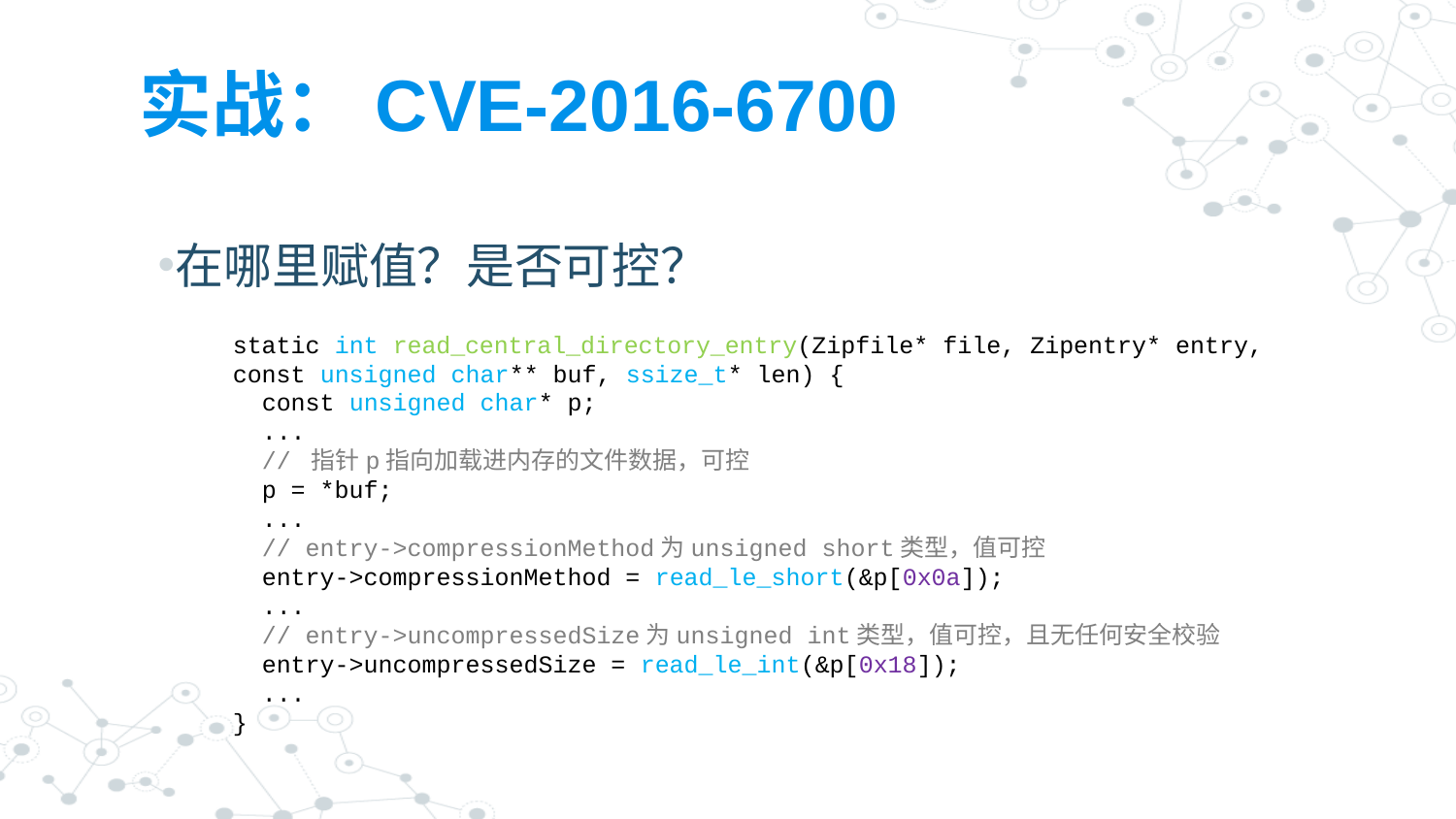

# 实战：CVE-2016-6700
在哪里赋值？是否可控？
static int read_central_directory_entry(Zipfile* file, Zipentry* entry, const unsigned char** buf, ssize_t* len) {
  const unsigned char* p;
  ...
  // 指针p指向加载进内存的文件数据，可控
  p = *buf;
  ...
  // entry->compressionMethod为unsigned short类型，值可控
  entry->compressionMethod = read_le_short(&p[0x0a]);
  ...
  // entry->uncompressedSize为unsigned int类型，值可控，且无任何安全校验
  entry->uncompressedSize = read_le_int(&p[0x18]);
  ...
}